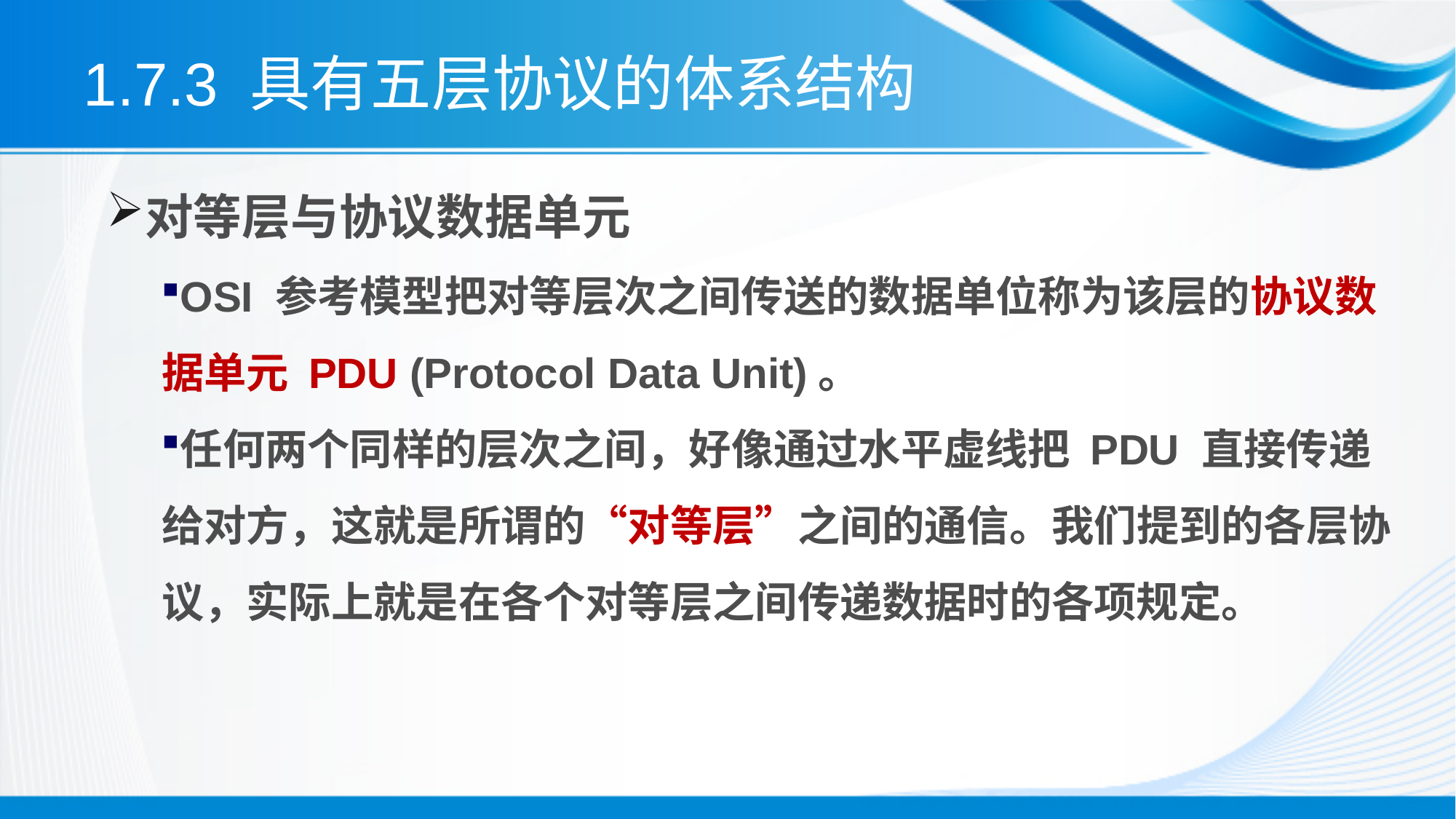

# 1.7.3 具有五层协议的体系结构
对等层与协议数据单元
OSI 参考模型把对等层次之间传送的数据单位称为该层的协议数据单元 PDU (Protocol Data Unit)。
任何两个同样的层次之间，好像通过水平虚线把 PDU 直接传递给对方，这就是所谓的“对等层”之间的通信。我们提到的各层协议，实际上就是在各个对等层之间传递数据时的各项规定。